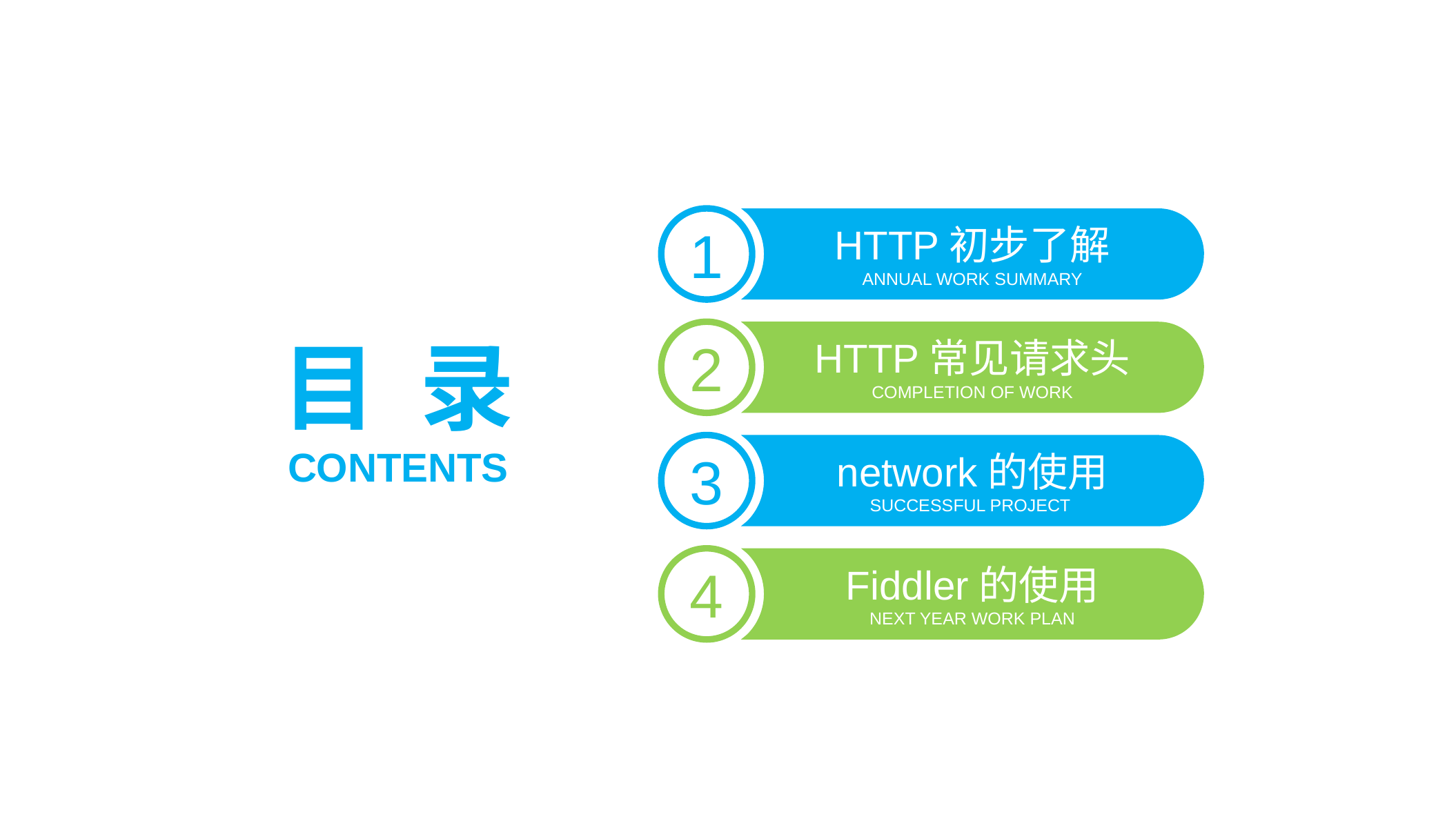

1
HTTP初步了解
ANNUAL WORK SUMMARY
2
HTTP常见请求头
COMPLETION OF WORK
目  录
3
network的使用
SUCCESSFUL PROJECT
CONTENTS
4
Fiddler的使用
NEXT YEAR WORK PLAN